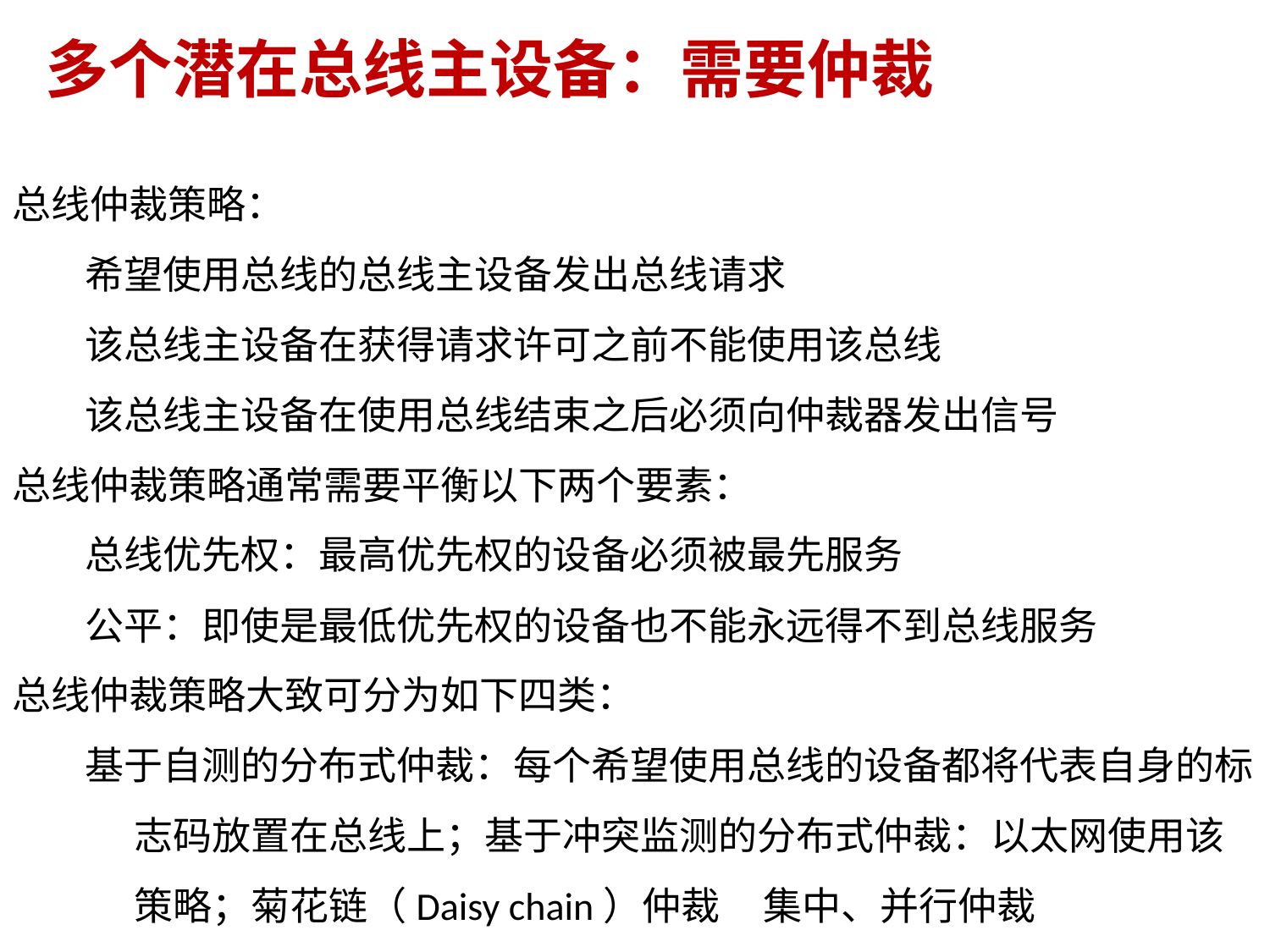

# 多个潜在总线主设备：需要仲裁
总线仲裁策略：
希望使用总线的总线主设备发出总线请求
该总线主设备在获得请求许可之前不能使用该总线
该总线主设备在使用总线结束之后必须向仲裁器发出信号
总线仲裁策略通常需要平衡以下两个要素：
总线优先权：最高优先权的设备必须被最先服务
公平：即使是最低优先权的设备也不能永远得不到总线服务
总线仲裁策略大致可分为如下四类：
基于自测的分布式仲裁：每个希望使用总线的设备都将代表自身的标志码放置在总线上；基于冲突监测的分布式仲裁：以太网使用该策略；菊花链（Daisy chain）仲裁     集中、并行仲裁